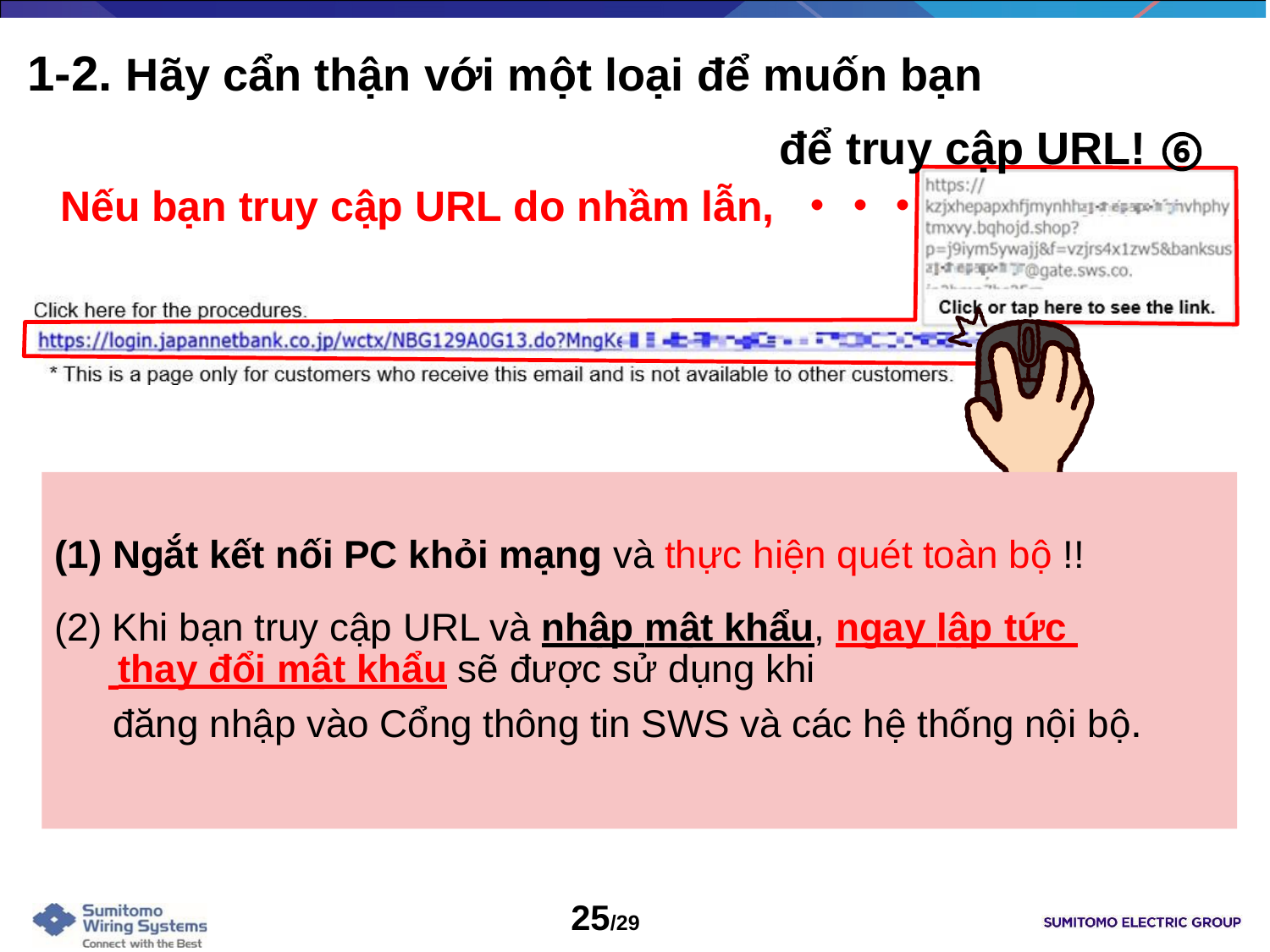

# 1-2. Hãy cẩn thận với một loại để muốn bạn
để truy cập URL! ⑥
Nếu bạn truy cập URL do nhầm lẫn, ・・・

Ngắt kết nối PC khỏi mạng và thực hiện quét toàn bộ !!
Khi bạn truy cập URL và nhập mật khẩu, ngay lập tức
 thay đổi mật khẩu sẽ được sử dụng khi
đăng nhập vào Cổng thông tin SWS và các hệ thống nội bộ.
25/29